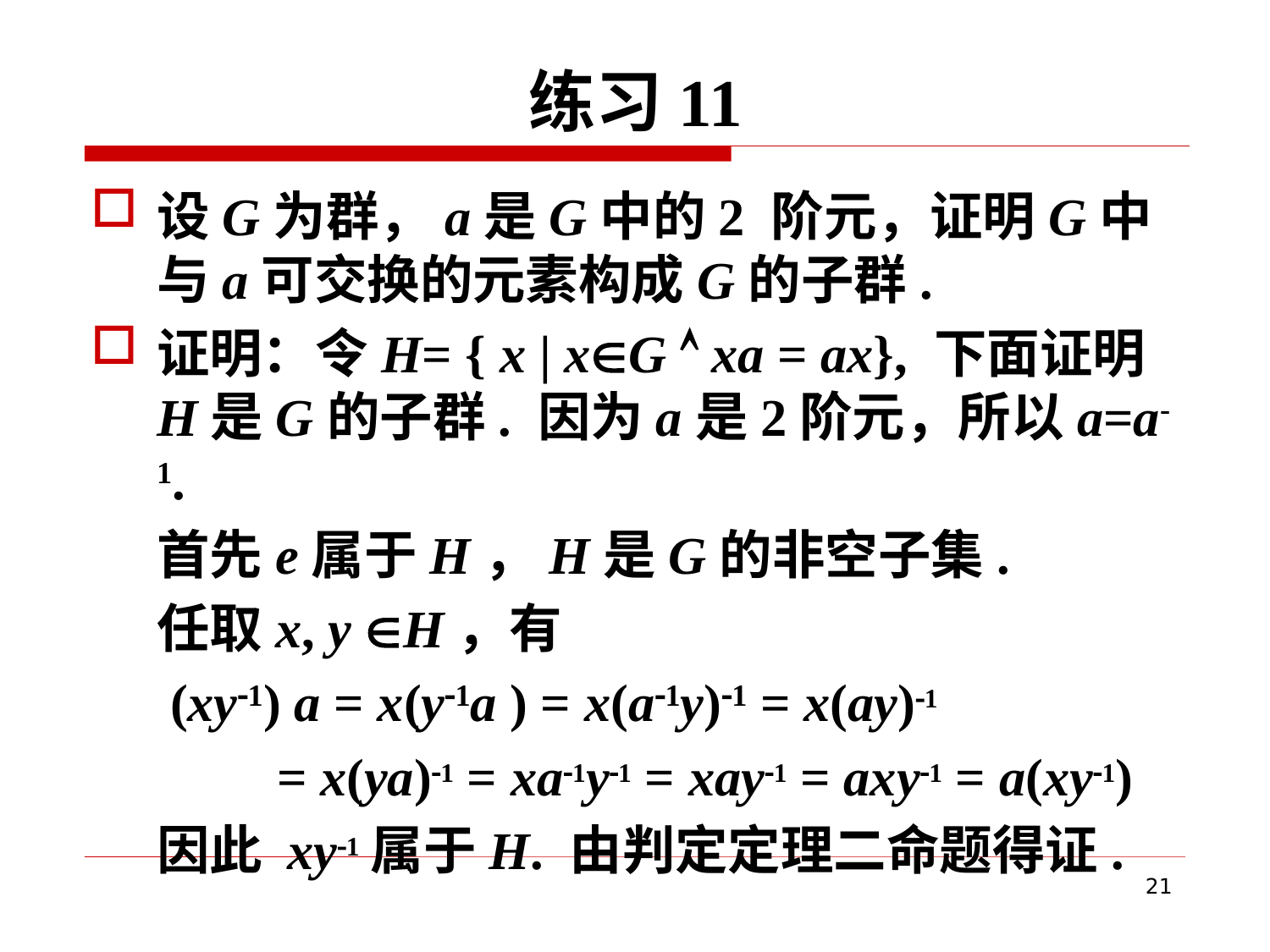

# 练习11
设G为群，a是G中的2 阶元，证明G中与a可交换的元素构成G的子群.
证明：令H= { x | x∈G ∧ xa = ax}, 下面证明H是G的子群. 因为a是2阶元，所以a=a-1.
首先e属于H，H是G的非空子集.
任取x, y ∈H，有
 (xy−1) a = x(y−1a ) = x(a−1y)−1 = x(ay)−1
         = x(ya)−1 = xa−1y−1 = xay−1 = axy−1 = a(xy−1)
因此 xy−1属于H. 由判定定理二命题得证.
21